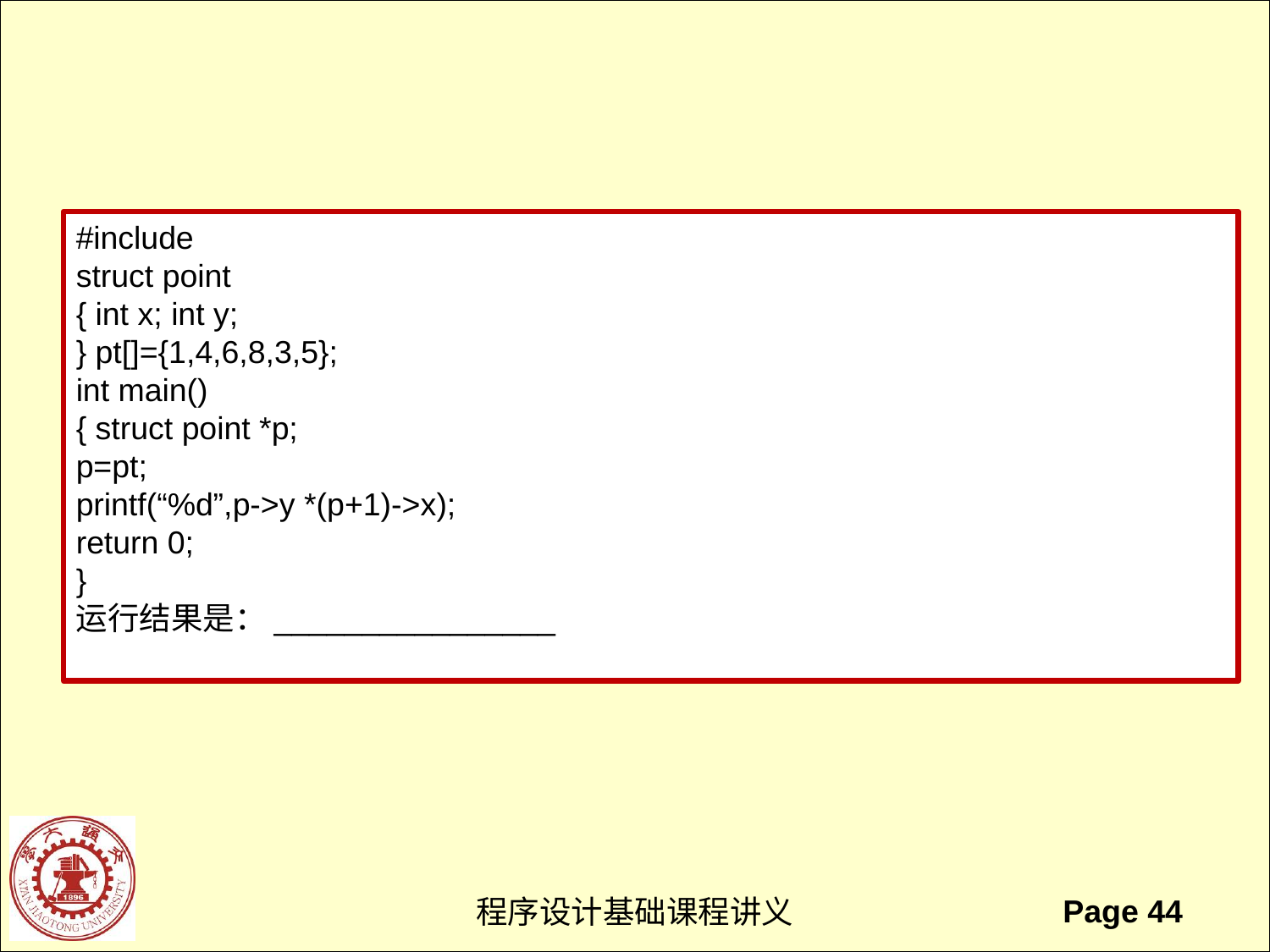

#include
struct point
{ int x; int y;
} pt[]={1,4,6,8,3,5};
int main()
{ struct point *p;
p=pt;
printf(“%d”,p->y *(p+1)->x);
return 0;
}
运行结果是：________________

24